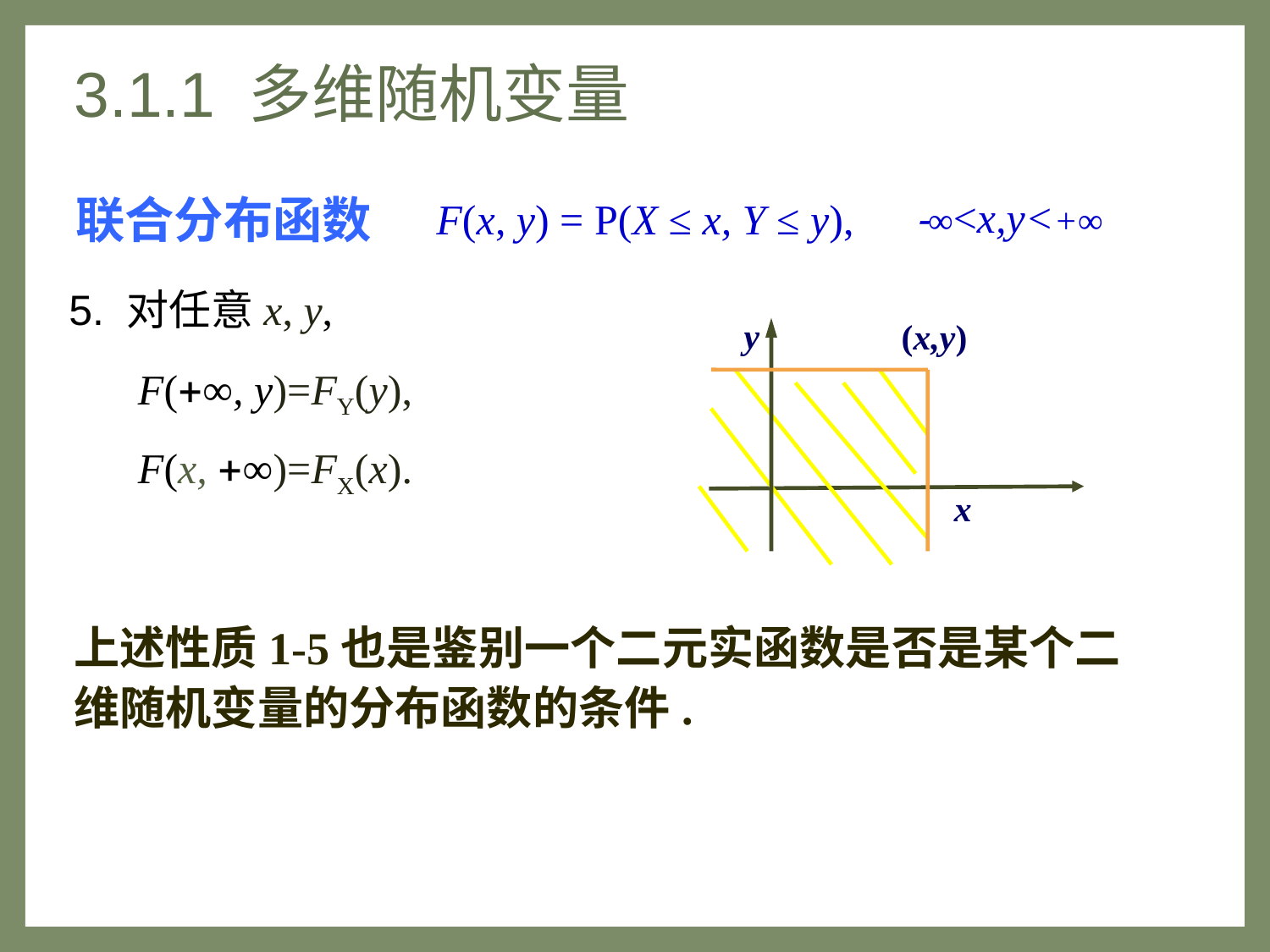

# 3.1.1 多维随机变量
联合分布函数
−∞<x,y<+∞
F(x, y) = P(X ≤ x, Y ≤ y),
5. 对任意x, y,
y
(x,y)

x

F(+∞, y)=FY(y),
F(x, +∞)=FX(x).
上述性质1-5也是鉴别一个二元实函数是否是某个二维随机变量的分布函数的条件.